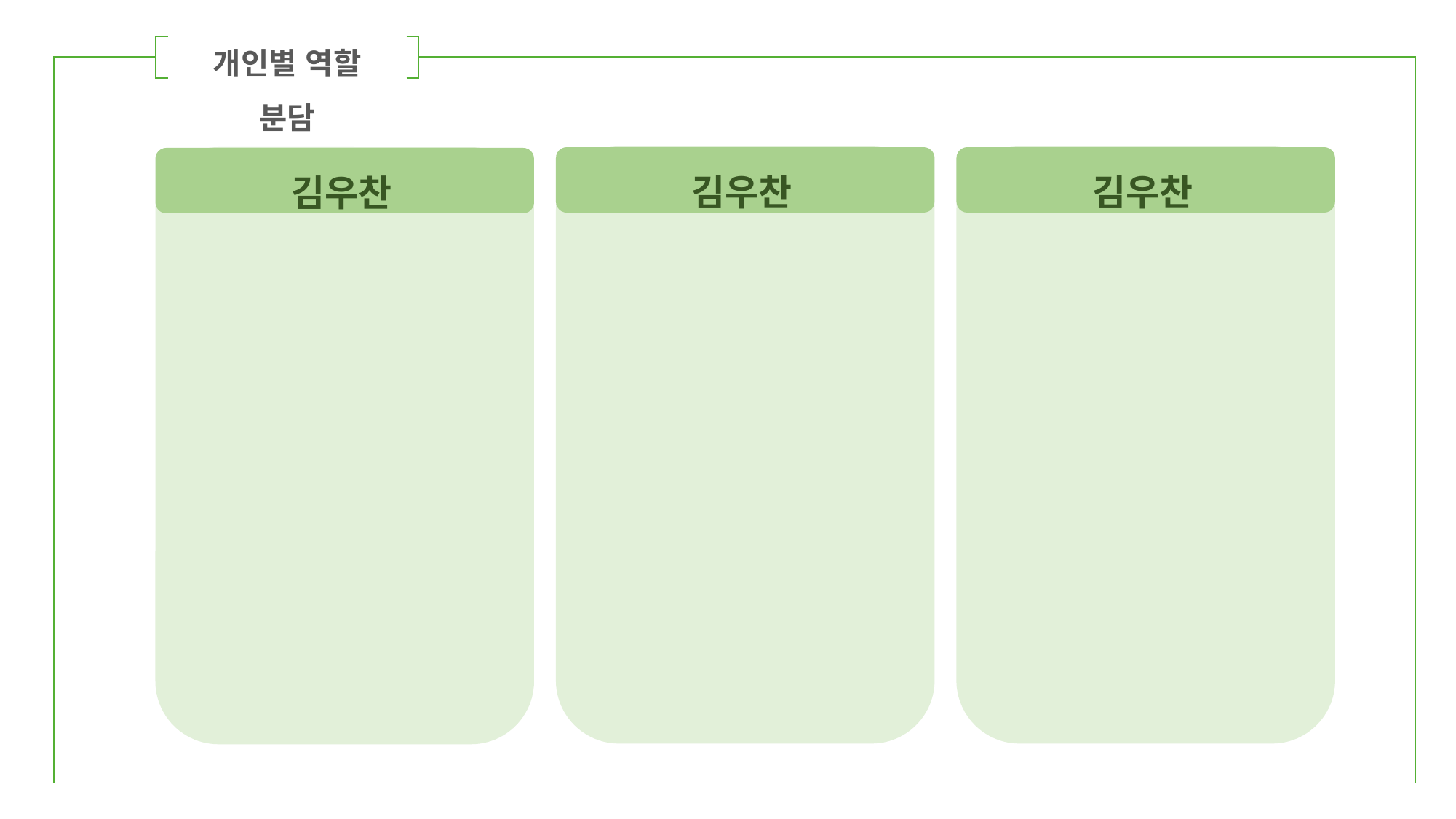

개인별 역할 분담
|  | ㅂ |  |
| --- | --- | --- |

김우찬
김우찬
김우찬